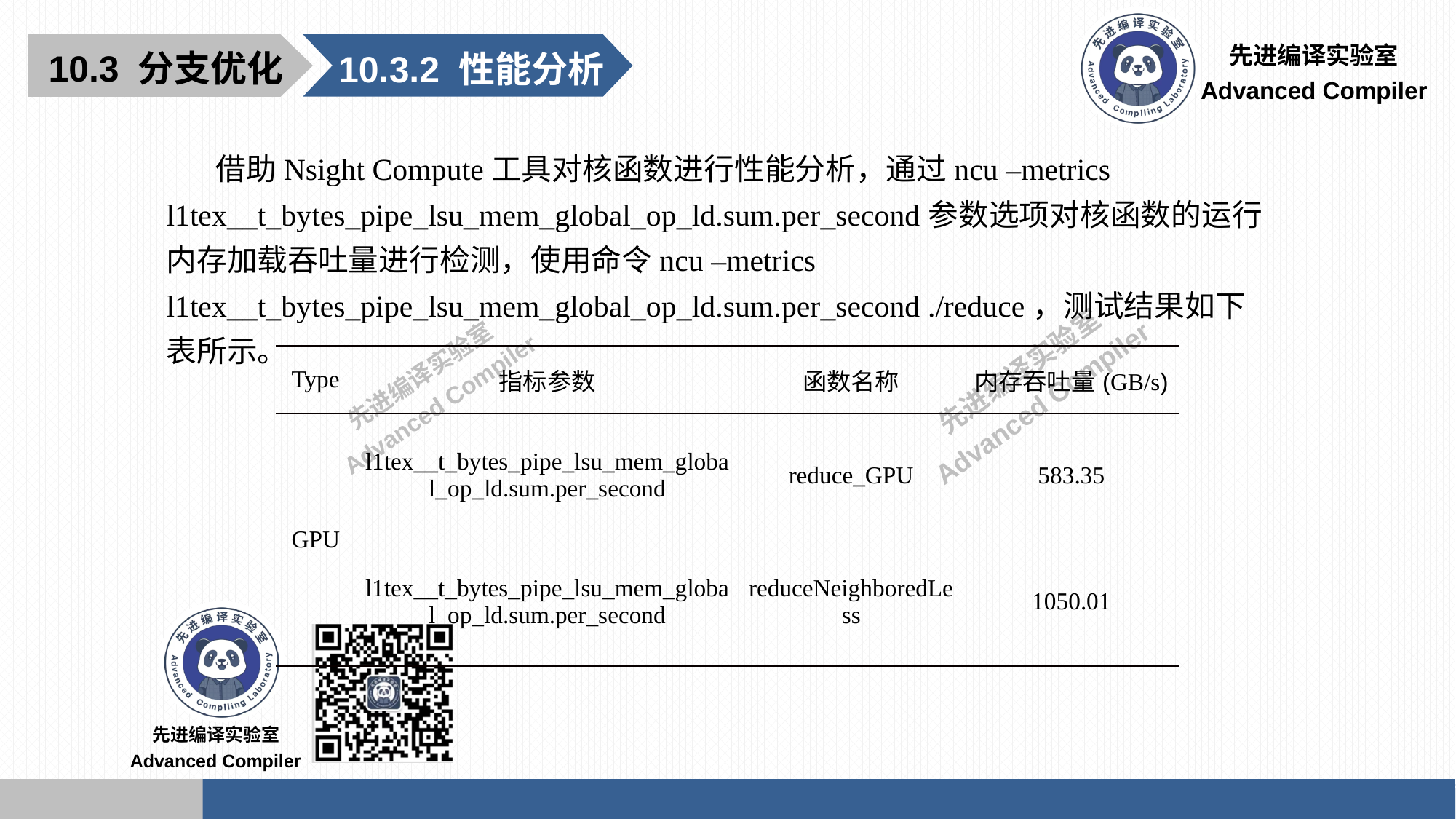

10.3 分支优化
10.3.2 性能分析

    借助Nsight Compute工具对核函数进行性能分析，通过ncu –metrics l1tex__t_bytes_pipe_lsu_mem_global_op_ld.sum.per_second参数选项对核函数的运行内存加载吞吐量进行检测，使用命令ncu –metrics l1tex__t_bytes_pipe_lsu_mem_global_op_ld.sum.per_second ./reduce，测试结果如下表所示。
| Type | 指标参数 | 函数名称 | 内存吞吐量(GB/s) |
| --- | --- | --- | --- |
| GPU | l1tex\_\_t\_bytes\_pipe\_lsu\_mem\_global\_op\_ld.sum.per\_second | reduce\_GPU | 583.35 |
|  | l1tex\_\_t\_bytes\_pipe\_lsu\_mem\_global\_op\_ld.sum.per\_second | reduceNeighboredLess | 1050.01 |